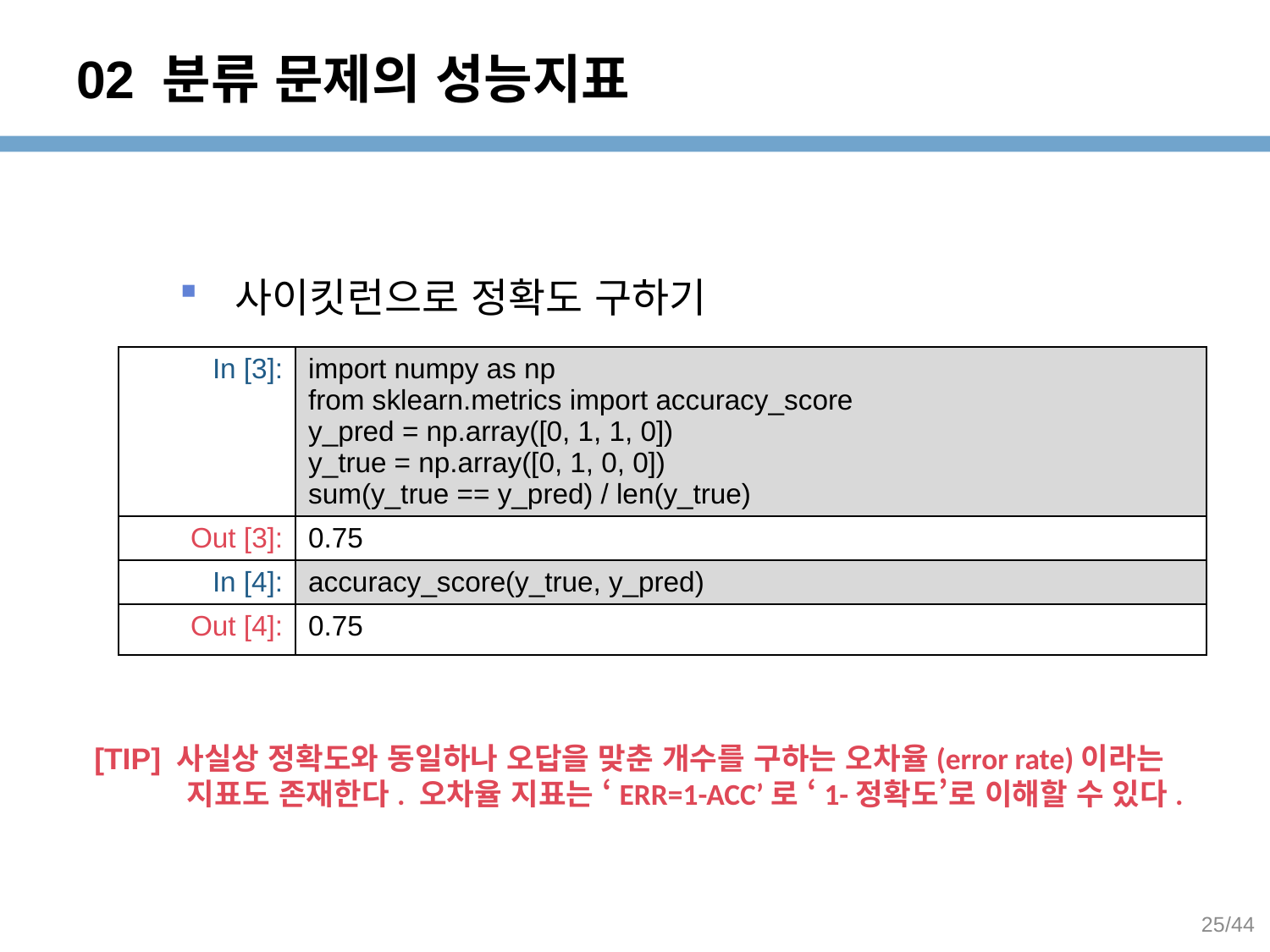

# 02 분류 문제의 성능지표

사이킷런으로 정확도 구하기
| In [3]: | import numpy as np from sklearn.metrics import accuracy\_score y\_pred = np.array([0, 1, 1, 0]) y\_true = np.array([0, 1, 0, 0]) sum(y\_true == y\_pred) / len(y\_true) |
| --- | --- |
| Out [3]: | 0.75 |
| In [4]: | accuracy\_score(y\_true, y\_pred) |
| Out [4]: | 0.75 |
[TIP] 사실상 정확도와 동일하나 오답을 맞춘 개수를 구하는 오차율(error rate)이라는
           지표도 존재한다. 오차율 지표는 ‘ERR=1-ACC’로 ‘1-정확도’로 이해할 수 있다.
25/44